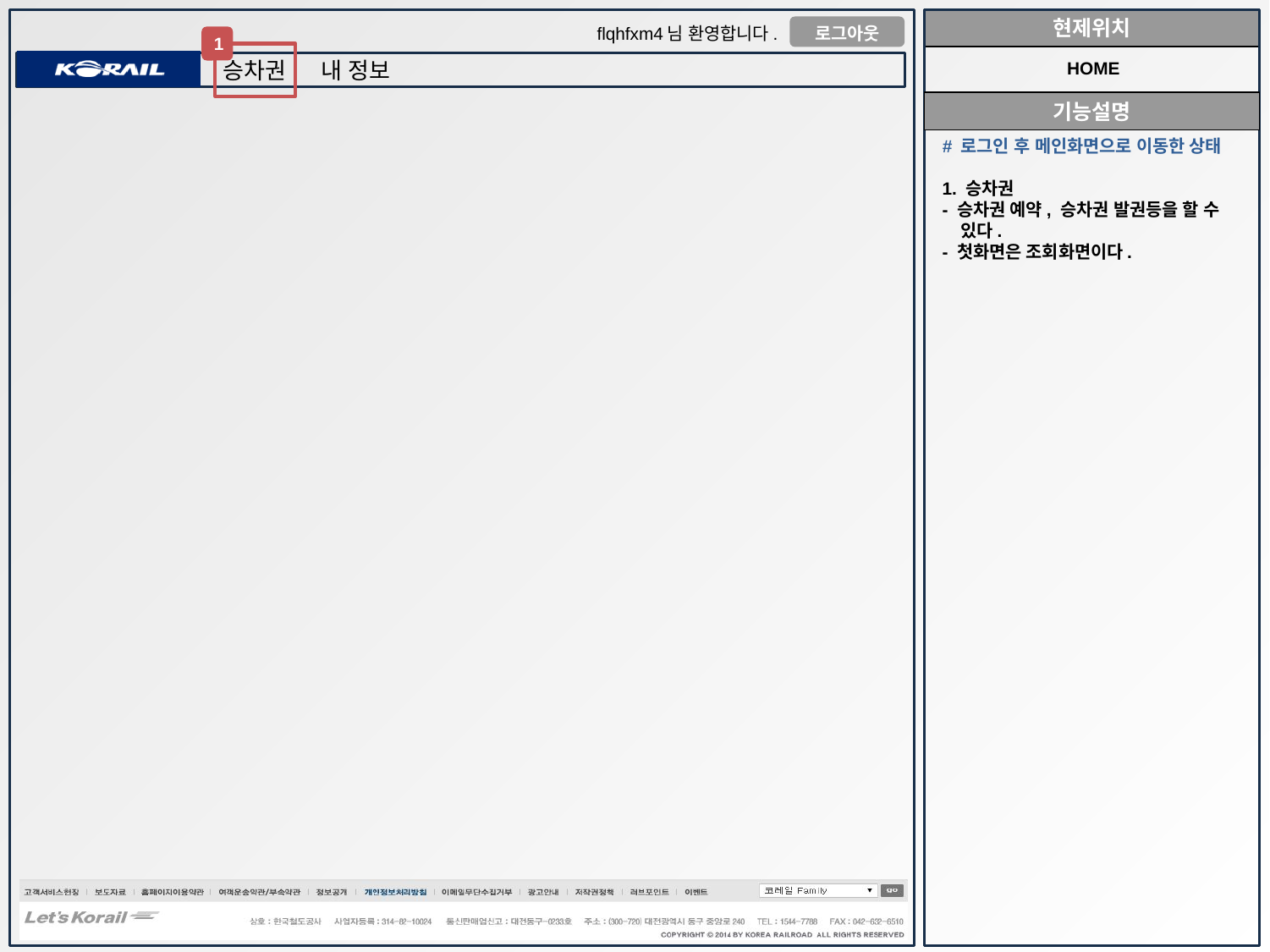

1

HOME
# 로그인 후 메인화면으로 이동한 상태

1. 승차권
- 승차권 예약, 승차권 발권등을 할 수
   있다.
- 첫화면은 조회화면이다.